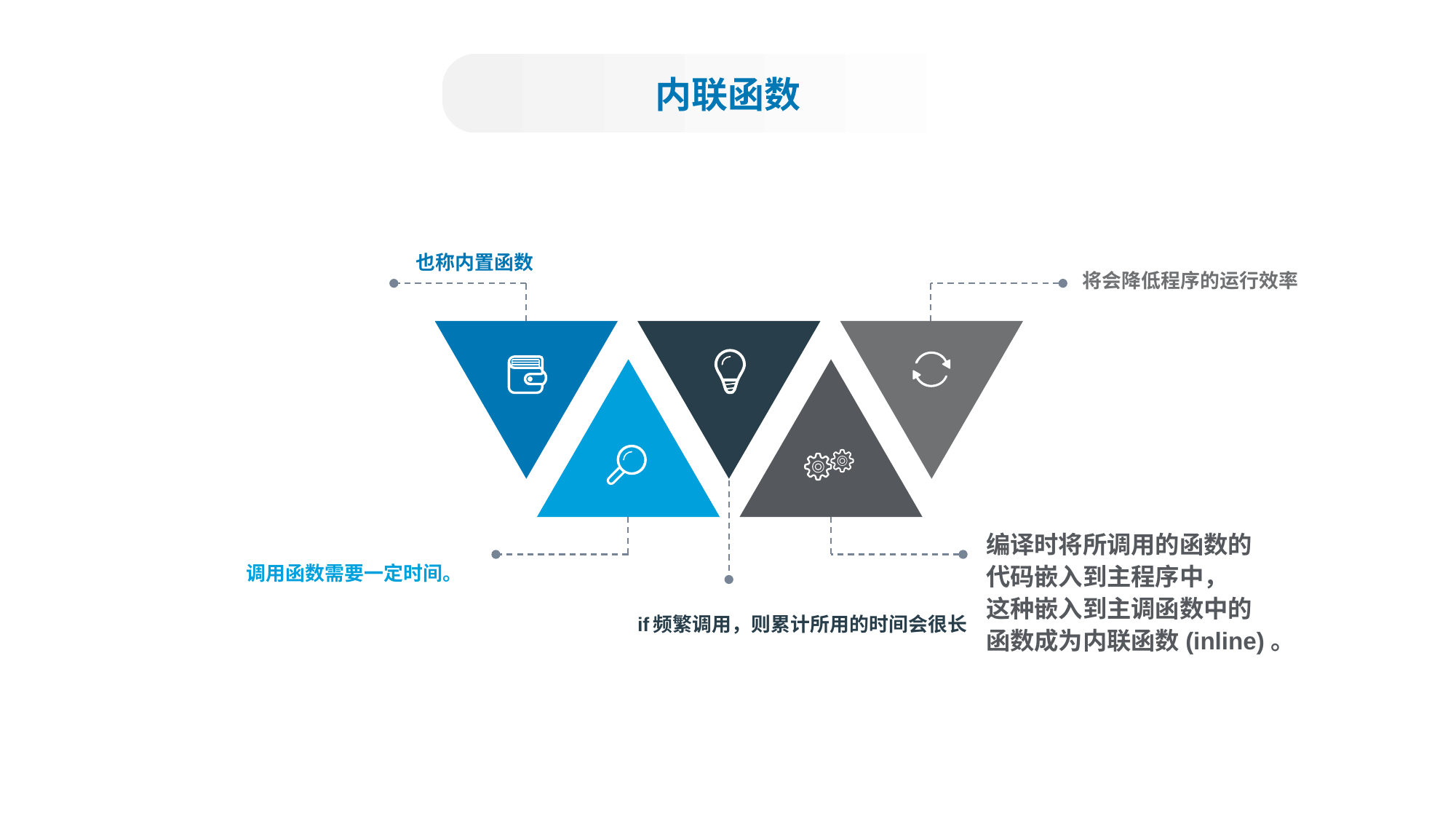

内联函数
也称内置函数

将会降低程序的运行效率

if频繁调用，则累计所用的时间会很长

调用函数需要一定时间。

编译时将所调用的函数的
代码嵌入到主程序中，
这种嵌入到主调函数中的
函数成为内联函数(inline)。